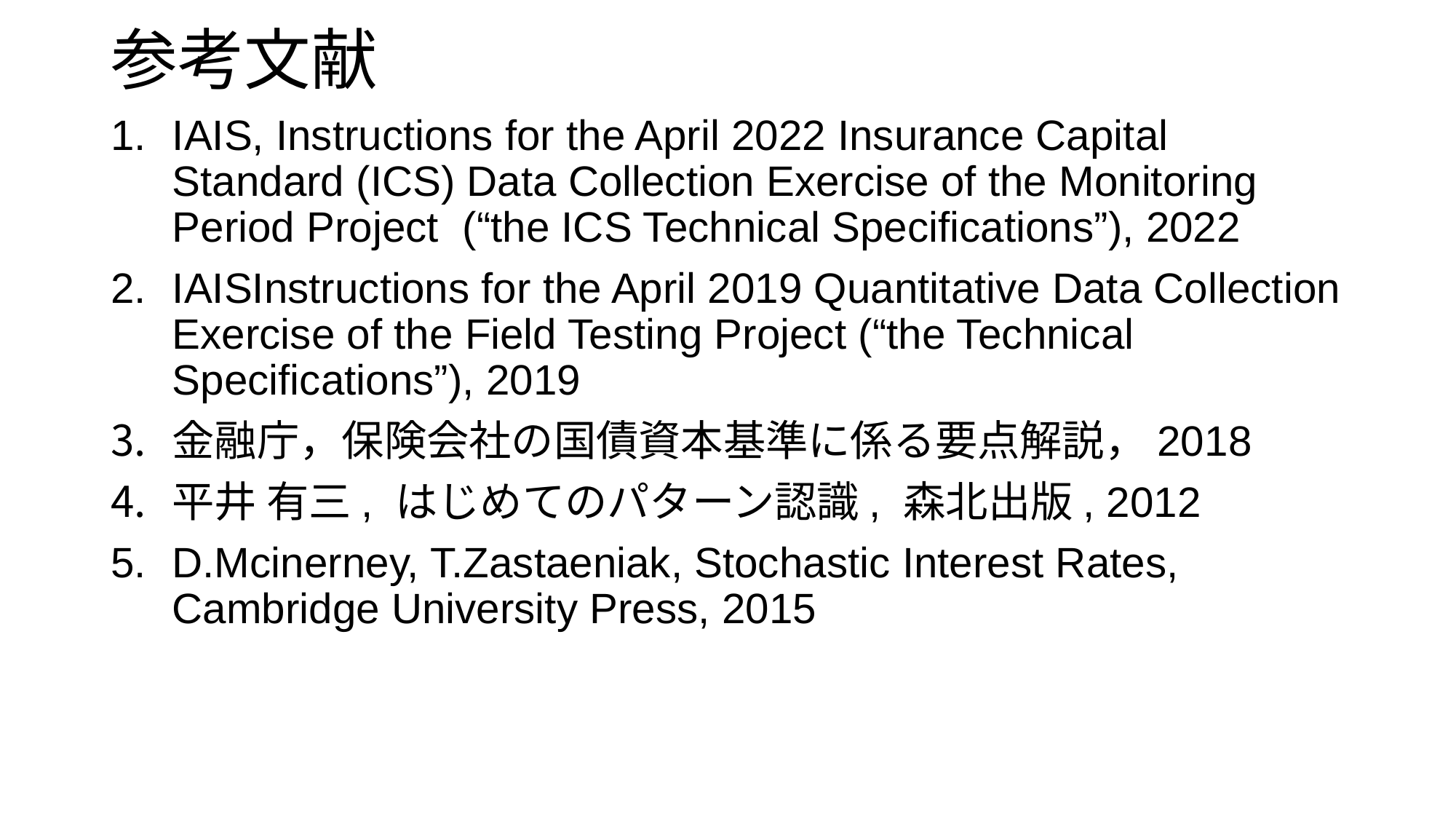

# 参考文献
IAIS, Instructions for the April 2022 Insurance Capital Standard (ICS) Data Collection Exercise of the Monitoring Period Project  (“the ICS Technical Specifications”), 2022
IAISInstructions for the April 2019 Quantitative Data Collection Exercise of the Field Testing Project (“the Technical Specifications”), 2019
金融庁，保険会社の国債資本基準に係る要点解説，2018
平井 有三, はじめてのパターン認識, 森北出版, 2012
D.Mcinerney, T.Zastaeniak, Stochastic Interest Rates, Cambridge University Press, 2015